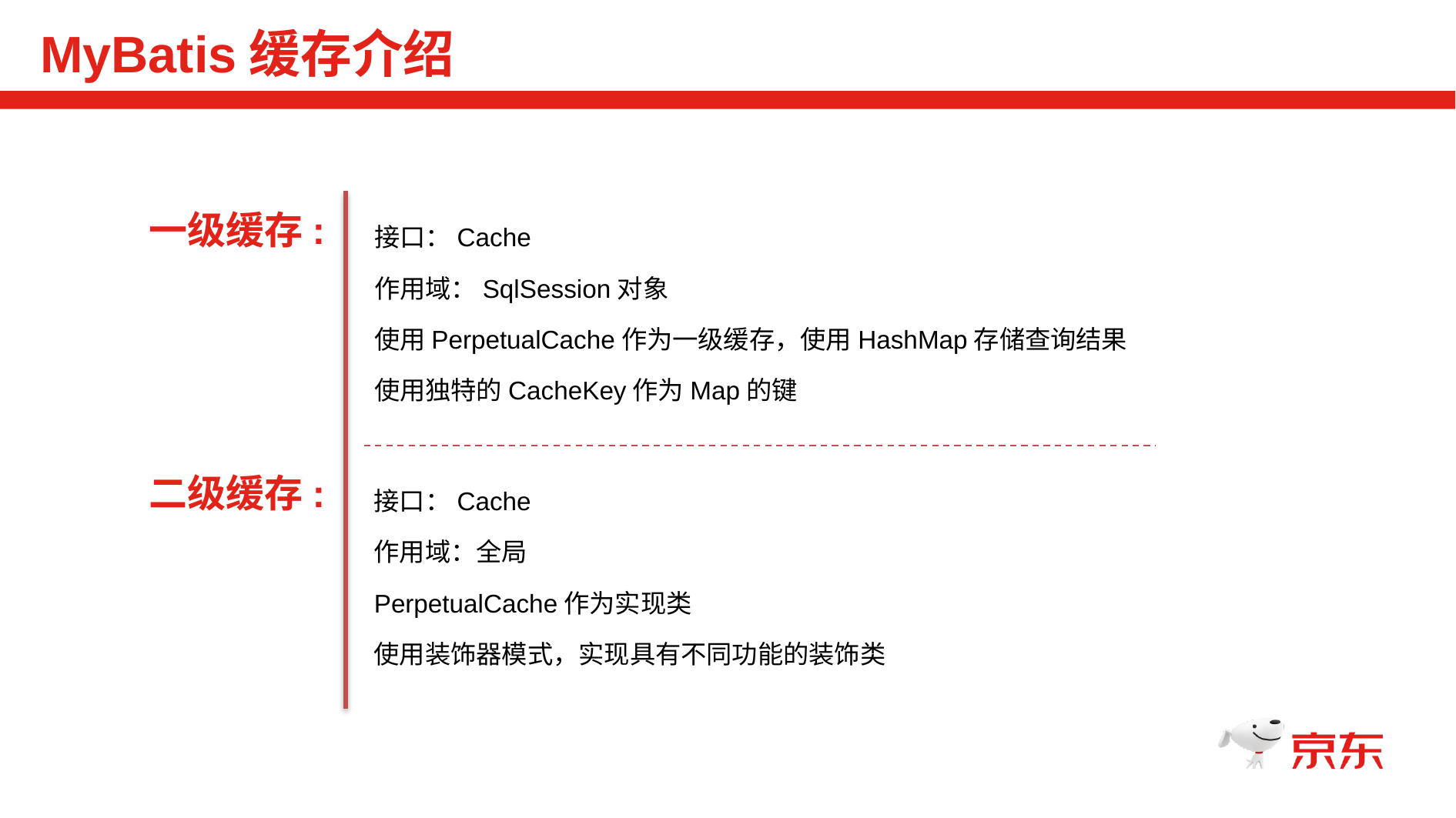

MyBatis缓存介绍

一级缓存:
接口：Cache
作用域：SqlSession对象
使用PerpetualCache作为一级缓存，使用HashMap存储查询结果
使用独特的CacheKey作为Map的键
二级缓存:
接口：Cache
作用域：全局
PerpetualCache作为实现类
使用装饰器模式，实现具有不同功能的装饰类